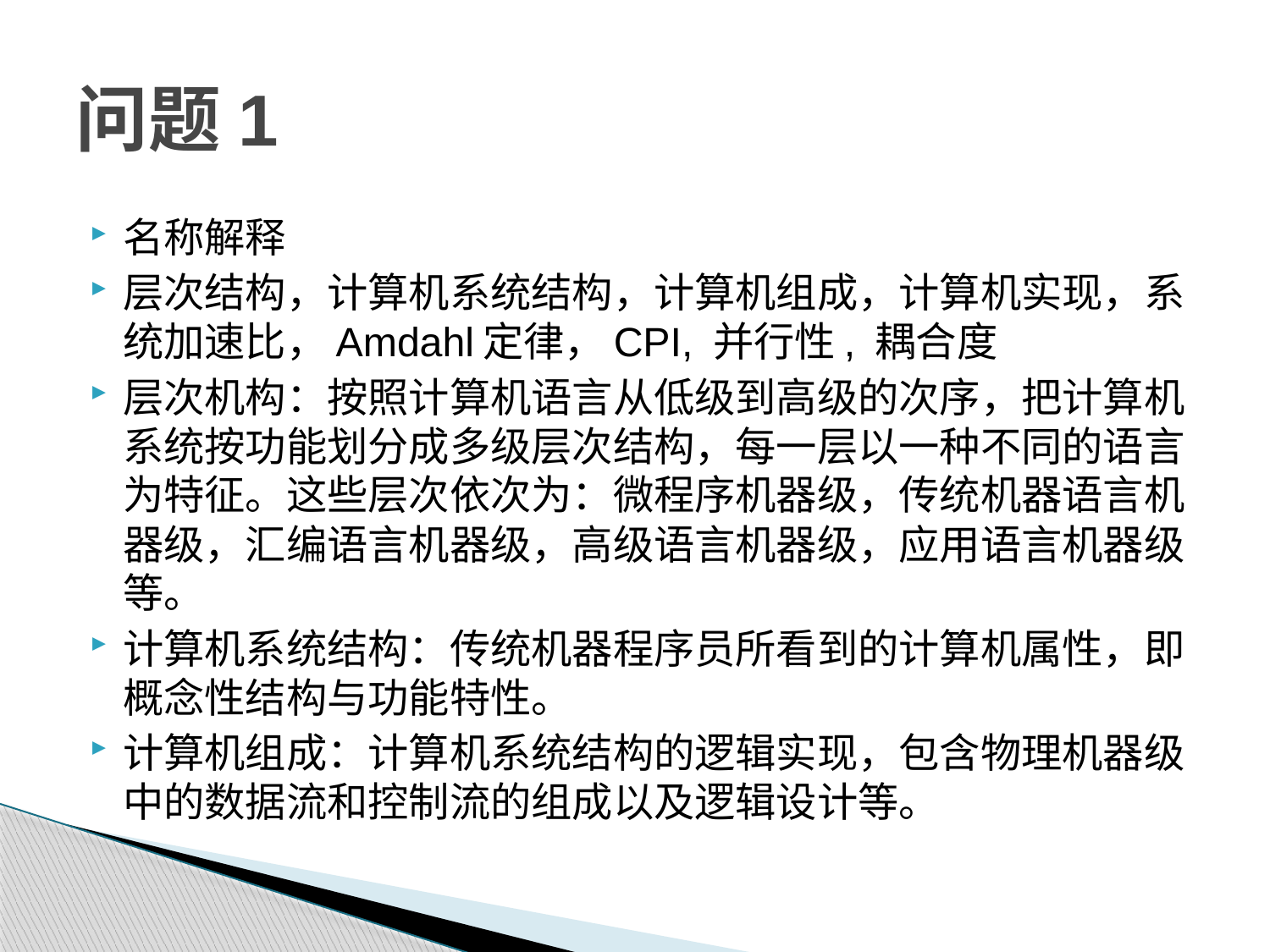

# 问题1
名称解释
层次结构，计算机系统结构，计算机组成，计算机实现，系统加速比，Amdahl定律，CPI, 并行性, 耦合度
层次机构：按照计算机语言从低级到高级的次序，把计算机系统按功能划分成多级层次结构，每一层以一种不同的语言为特征。这些层次依次为：微程序机器级，传统机器语言机器级，汇编语言机器级，高级语言机器级，应用语言机器级等。
计算机系统结构：传统机器程序员所看到的计算机属性，即概念性结构与功能特性。
计算机组成：计算机系统结构的逻辑实现，包含物理机器级中的数据流和控制流的组成以及逻辑设计等。